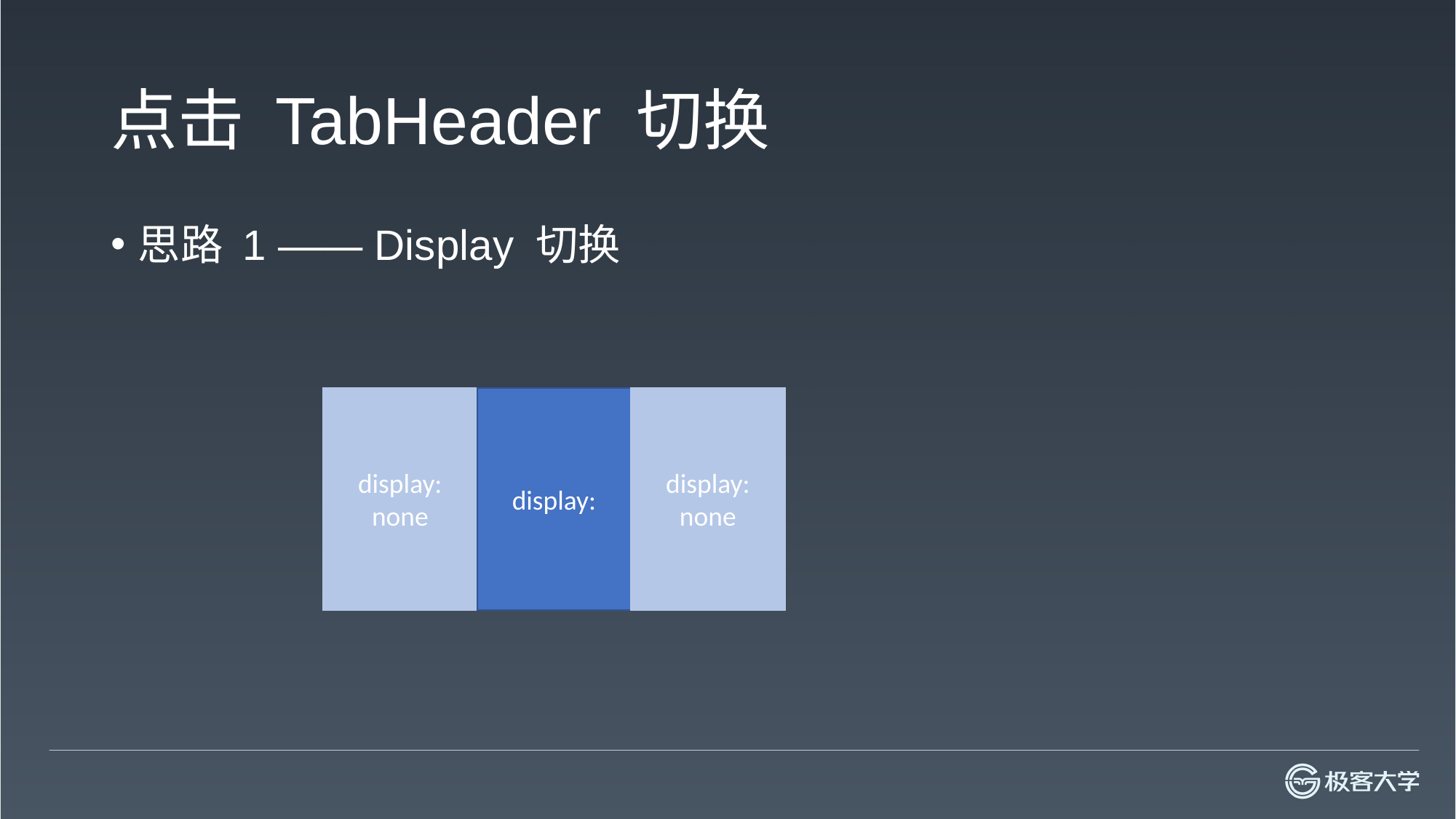

# 点击 TabHeader 切换
思路 1 —— Display 切换
display:
none
display:
display:
none